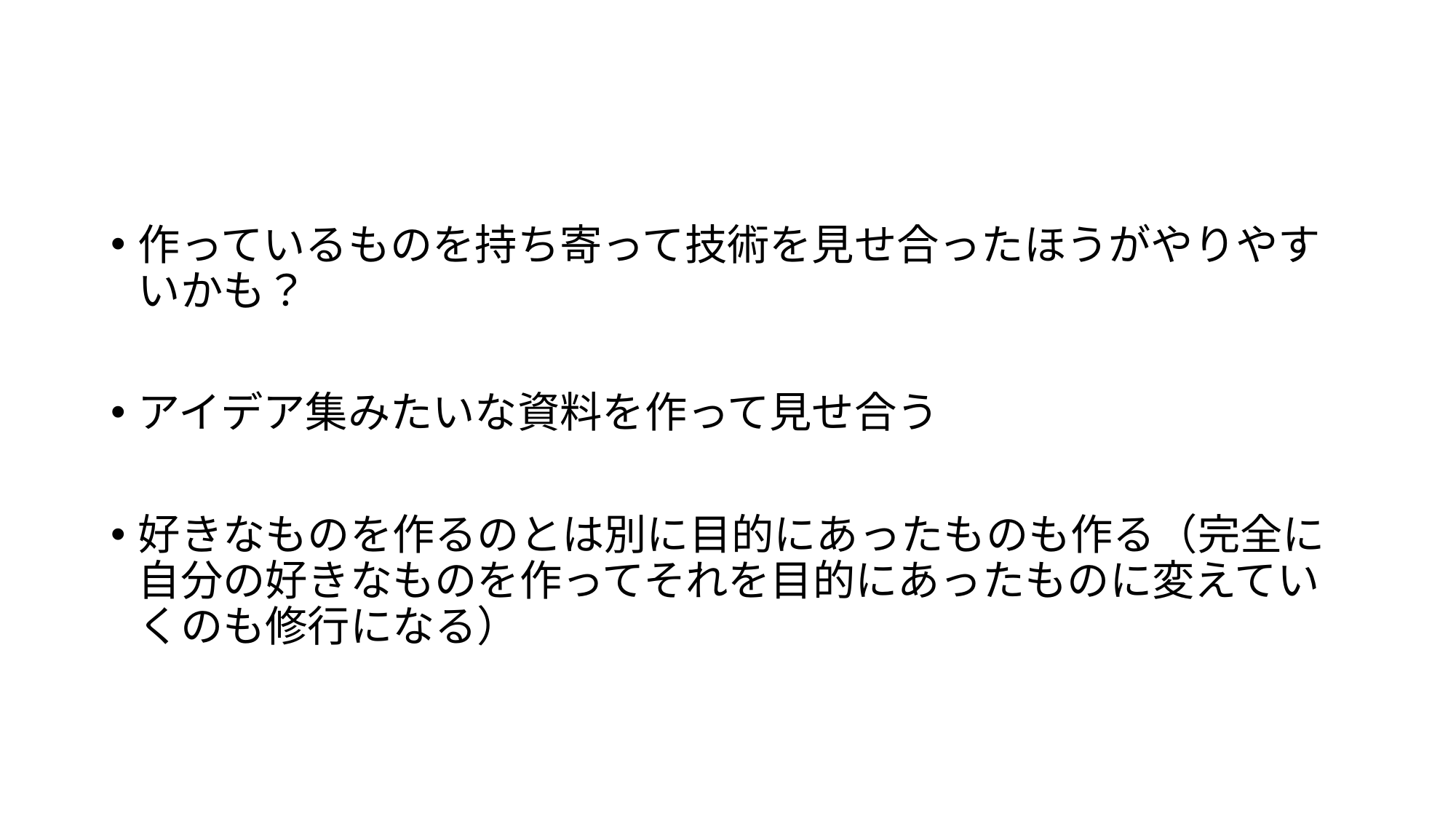

#
作っているものを持ち寄って技術を見せ合ったほうがやりやすいかも？

アイデア集みたいな資料を作って見せ合う

好きなものを作るのとは別に目的にあったものも作る（完全に自分の好きなものを作ってそれを目的にあったものに変えていくのも修行になる）